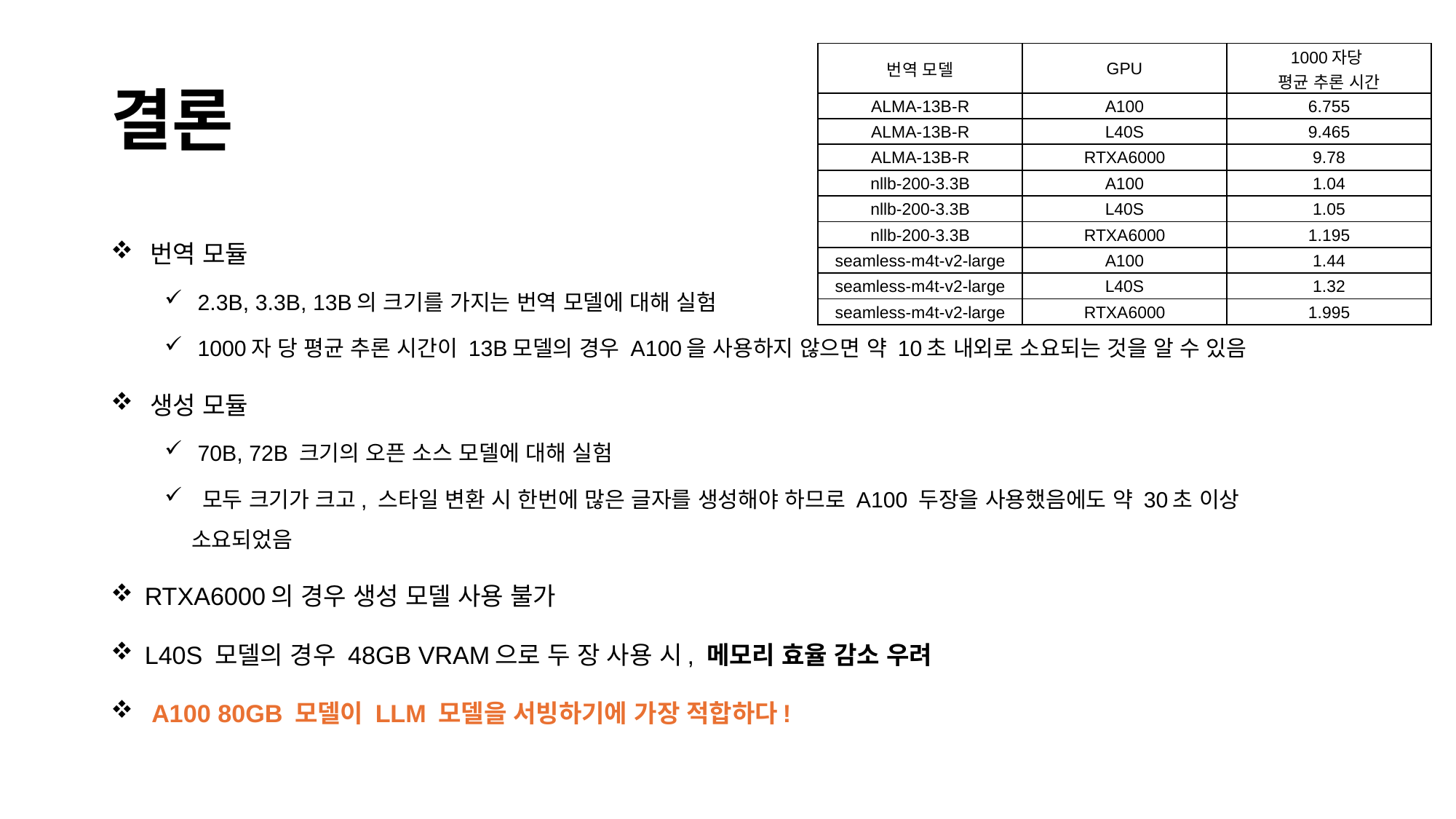

| 번역 모델 | GPU | 1000자당 평균 추론 시간 |
| --- | --- | --- |
| ALMA-13B-R | A100 | 6.755 |
| ALMA-13B-R | L40S | 9.465 |
| ALMA-13B-R | RTXA6000 | 9.78 |
| nllb-200-3.3B | A100 | 1.04 |
| nllb-200-3.3B | L40S | 1.05 |
| nllb-200-3.3B | RTXA6000 | 1.195 |
| seamless-m4t-v2-large | A100 | 1.44 |
| seamless-m4t-v2-large | L40S | 1.32 |
| seamless-m4t-v2-large | RTXA6000 | 1.995 |
# 결론
 번역 모듈
 2.3B, 3.3B, 13B의 크기를 가지는 번역 모델에 대해 실험
 1000자 당 평균 추론 시간이 13B모델의 경우 A100을 사용하지 않으면 약 10초 내외로 소요되는 것을 알 수 있음
 생성 모듈
 70B, 72B 크기의 오픈 소스 모델에 대해 실험
 모두 크기가 크고, 스타일 변환 시 한번에 많은 글자를 생성해야 하므로 A100 두장을 사용했음에도 약 30초 이상 소요되었음
 RTXA6000의 경우 생성 모델 사용 불가
 L40S 모델의 경우 48GB VRAM으로 두 장 사용 시, 메모리 효율 감소 우려
  A100 80GB 모델이 LLM 모델을 서빙하기에 가장 적합하다!